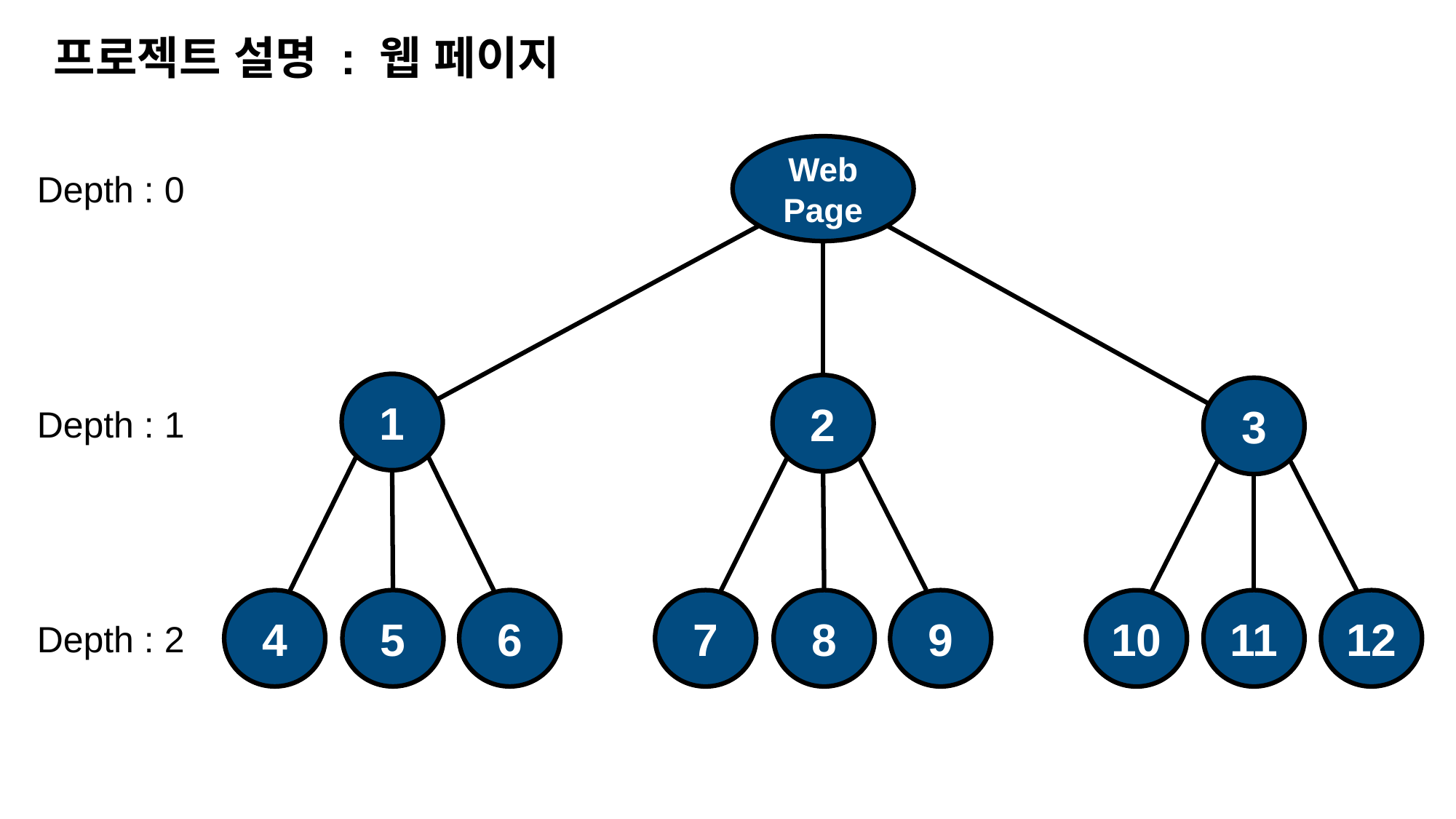

프로젝트 설명 : 웹 페이지
Web
Page
Depth : 0
1
2
3
Depth : 1
5
6
4
7
8
9
11
12
10
Depth : 2